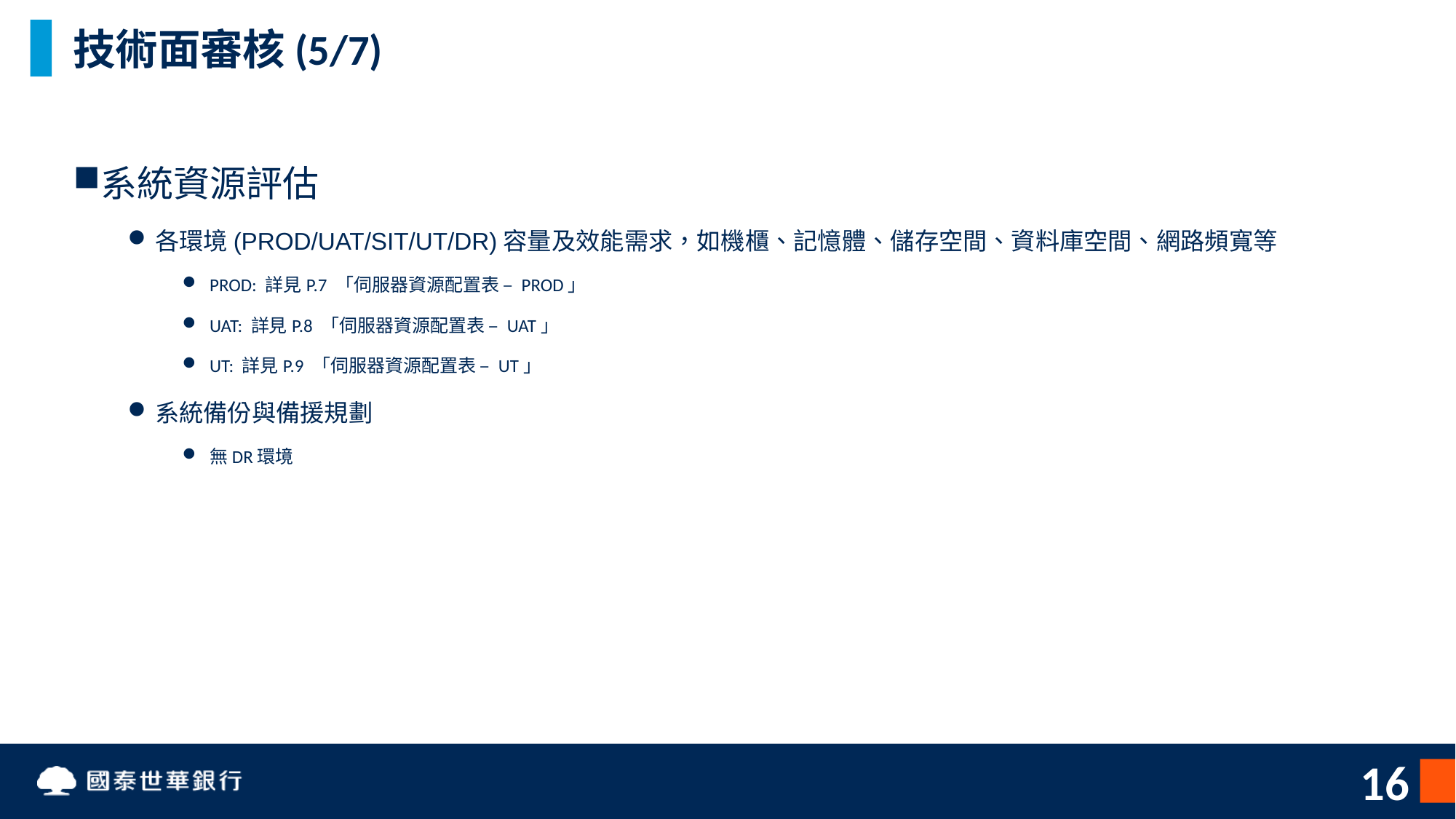

# 技術面審核(5/7)
系統資源評估
各環境(PROD/UAT/SIT/UT/DR)容量及效能需求，如機櫃、記憶體、儲存空間、資料庫空間、網路頻寬等
PROD: 詳見P.7 「伺服器資源配置表 – PROD」
UAT: 詳見P.8 「伺服器資源配置表 – UAT」
UT: 詳見P.9 「伺服器資源配置表 – UT」
系統備份與備援規劃
無DR環境

16